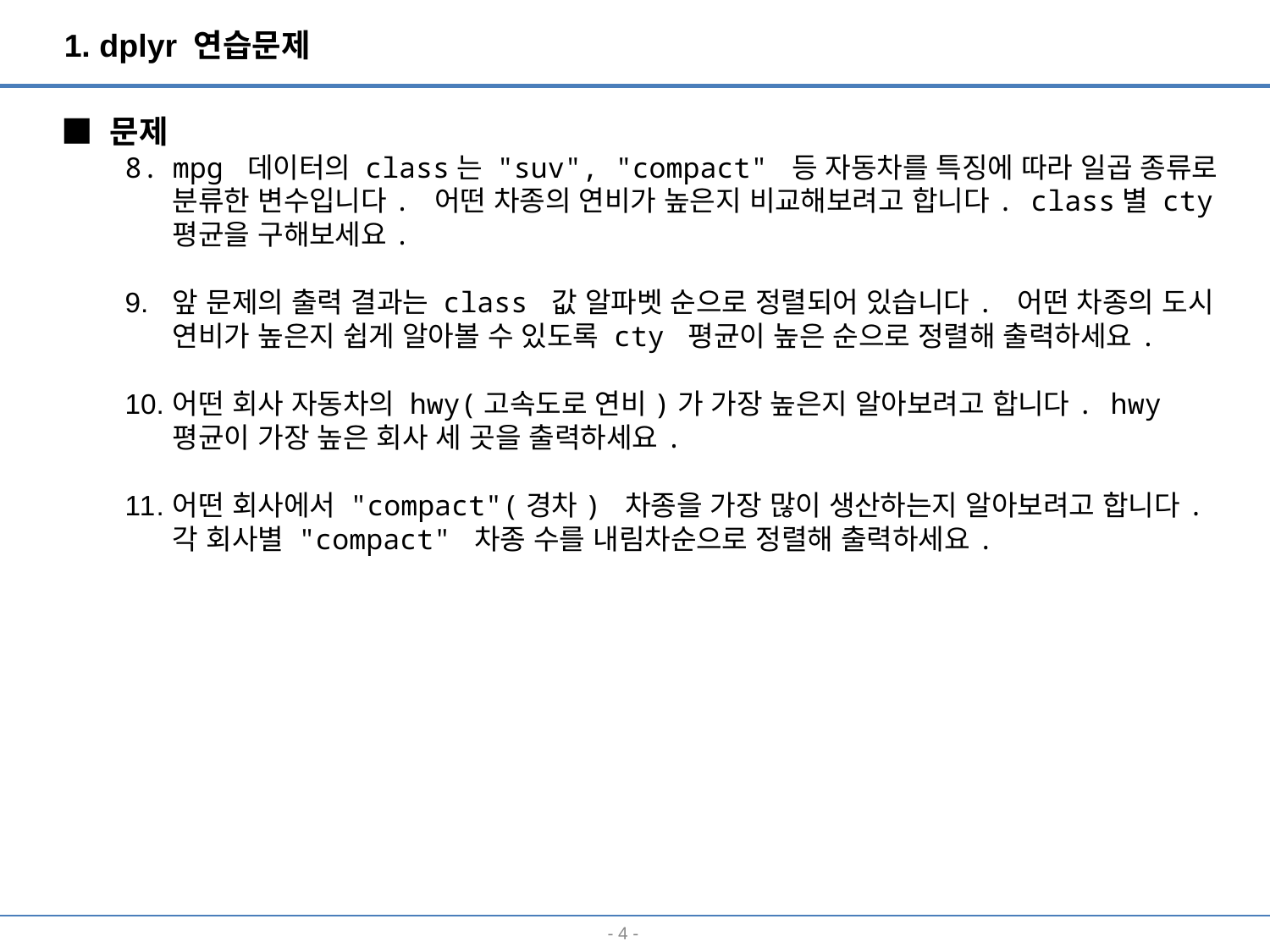

1. dplyr 연습문제
■ 문제
mpg 데이터의 class는 "suv", "compact" 등 자동차를 특징에 따라 일곱 종류로 분류한 변수입니다. 어떤 차종의 연비가 높은지 비교해보려고 합니다. class별 cty 평균을 구해보세요.

앞 문제의 출력 결과는 class 값 알파벳 순으로 정렬되어 있습니다. 어떤 차종의 도시 연비가 높은지 쉽게 알아볼 수 있도록 cty 평균이 높은 순으로 정렬해 출력하세요.

어떤 회사 자동차의 hwy(고속도로 연비)가 가장 높은지 알아보려고 합니다. hwy 평균이 가장 높은 회사 세 곳을 출력하세요.

어떤 회사에서 "compact"(경차) 차종을 가장 많이 생산하는지 알아보려고 합니다. 각 회사별 "compact" 차종 수를 내림차순으로 정렬해 출력하세요.
- 4 -